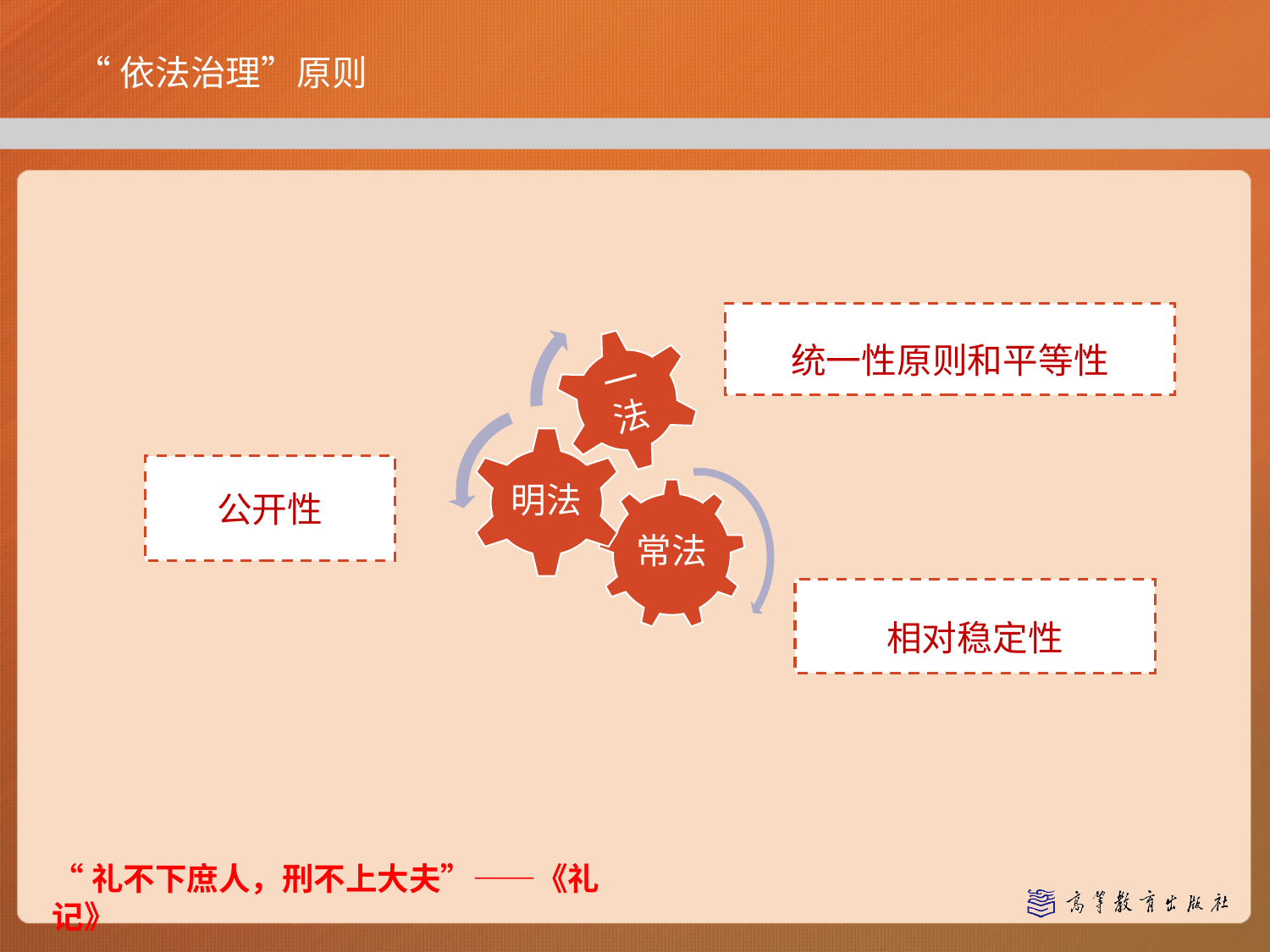

# “依法治理”原则
统一性原则和平等性
常法
明法
一法
公开性
相对稳定性
“礼不下庶人，刑不上大夫”——《礼记》